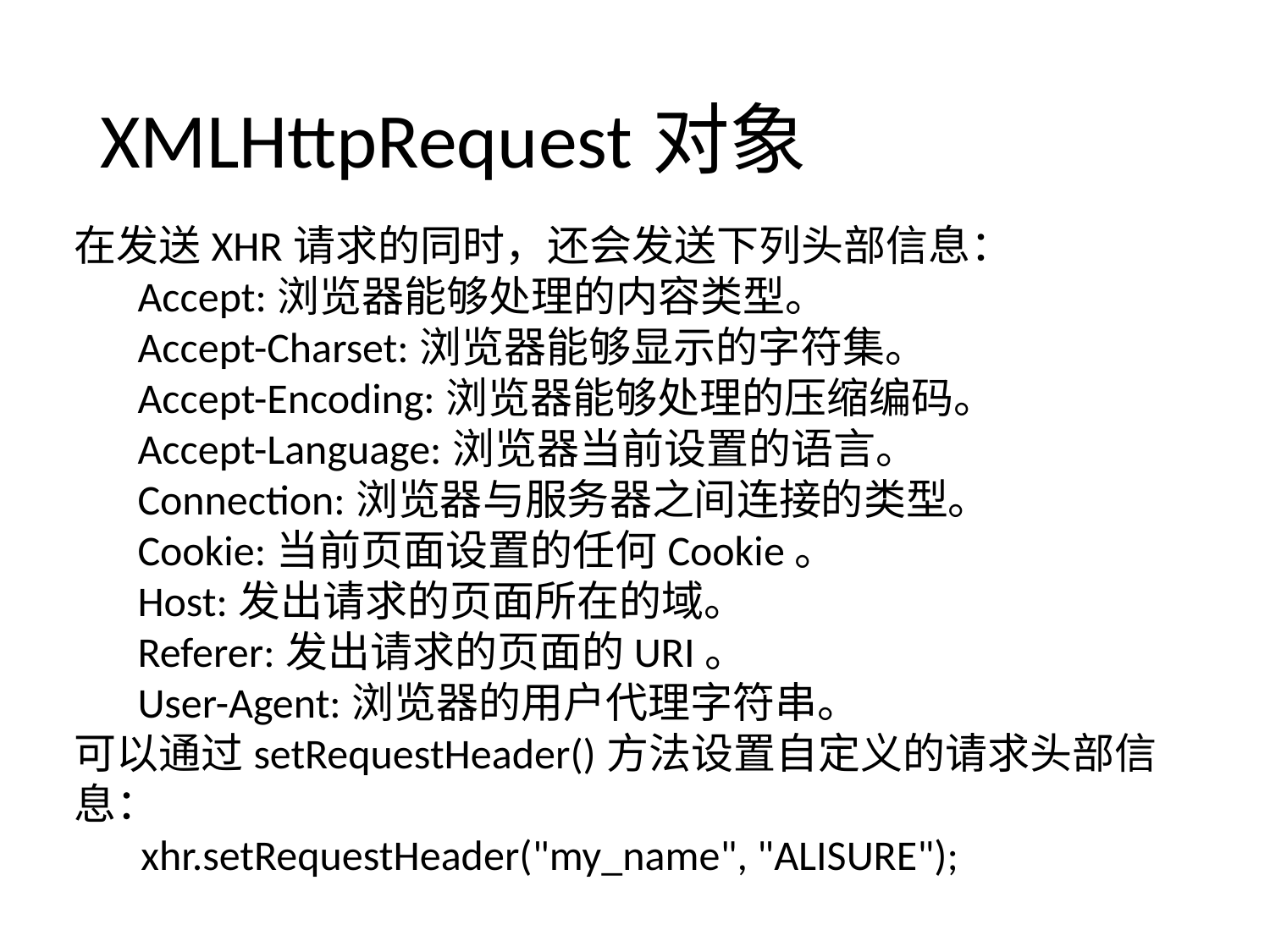

# XMLHttpRequest对象
在发送XHR请求的同时，还会发送下列头部信息：
Accept:浏览器能够处理的内容类型。
Accept-Charset:浏览器能够显示的字符集。
Accept-Encoding:浏览器能够处理的压缩编码。
Accept-Language:浏览器当前设置的语言。
Connection:浏览器与服务器之间连接的类型。
Cookie:当前页面设置的任何Cookie。
Host:发出请求的页面所在的域。
Referer:发出请求的页面的URI。
User-Agent:浏览器的用户代理字符串。
可以通过setRequestHeader()方法设置自定义的请求头部信息：
       xhr.setRequestHeader("my_name", "ALISURE");